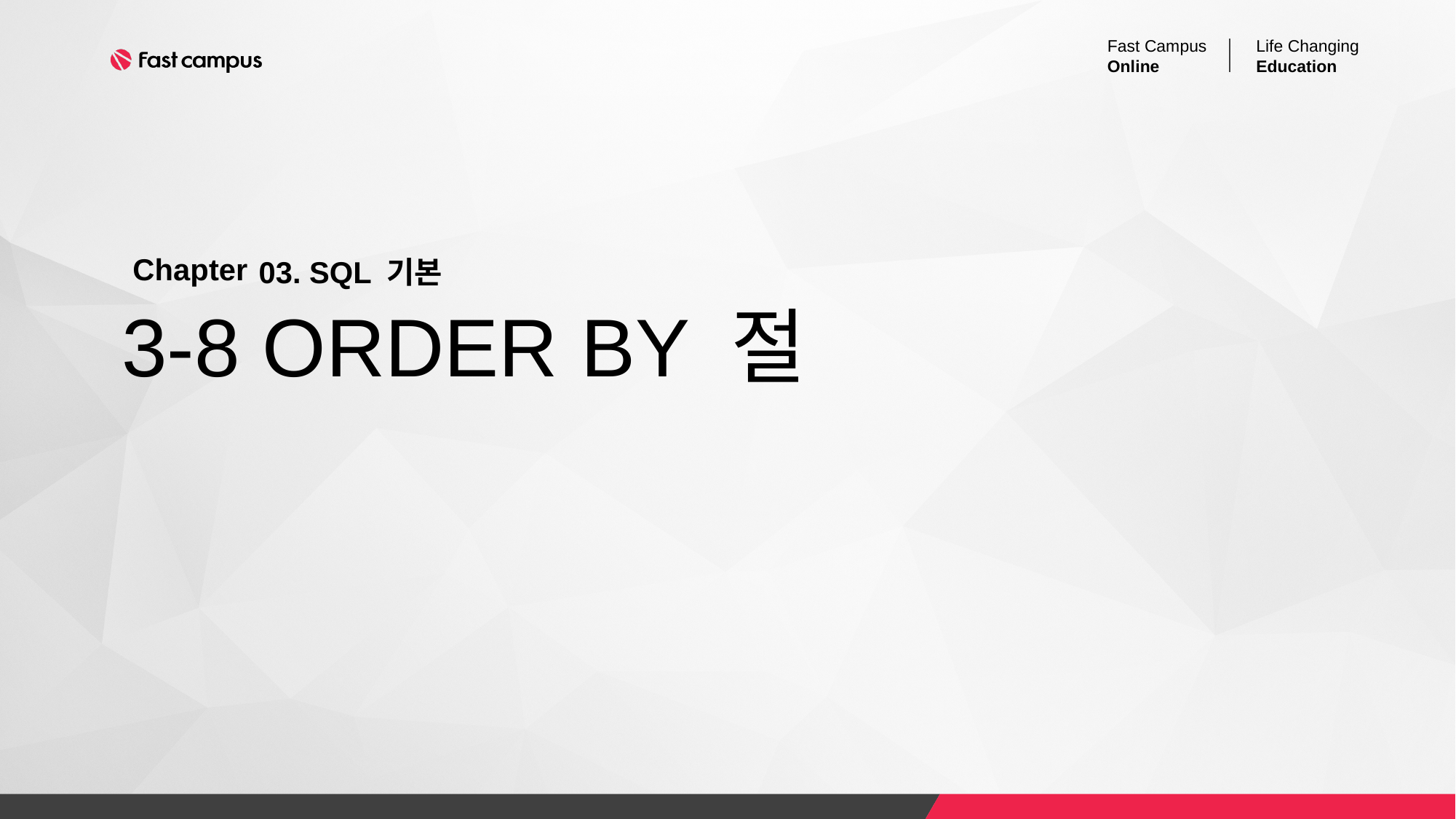

03. SQL 기본
# 3-8 ORDER BY 절